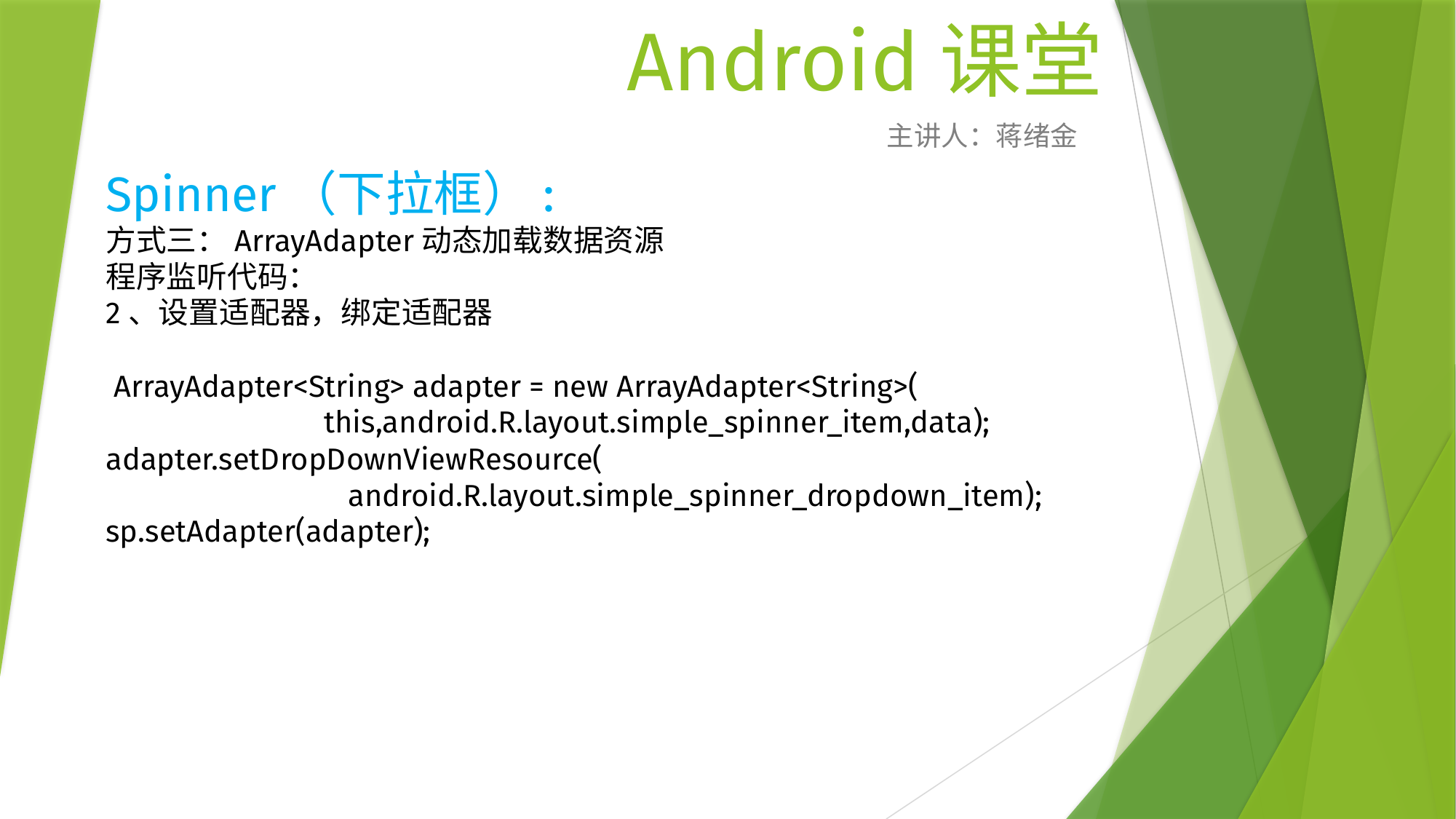

# Android课堂
主讲人：蒋绪金
Spinner（下拉框）:
方式三：ArrayAdapter动态加载数据资源
程序监听代码：
2、设置适配器，绑定适配器

 ArrayAdapter<String> adapter = new ArrayAdapter<String>(
                	this,android.R.layout.simple_spinner_item,data);   adapter.setDropDownViewResource(
		   android.R.layout.simple_spinner_dropdown_item);
sp.setAdapter(adapter);